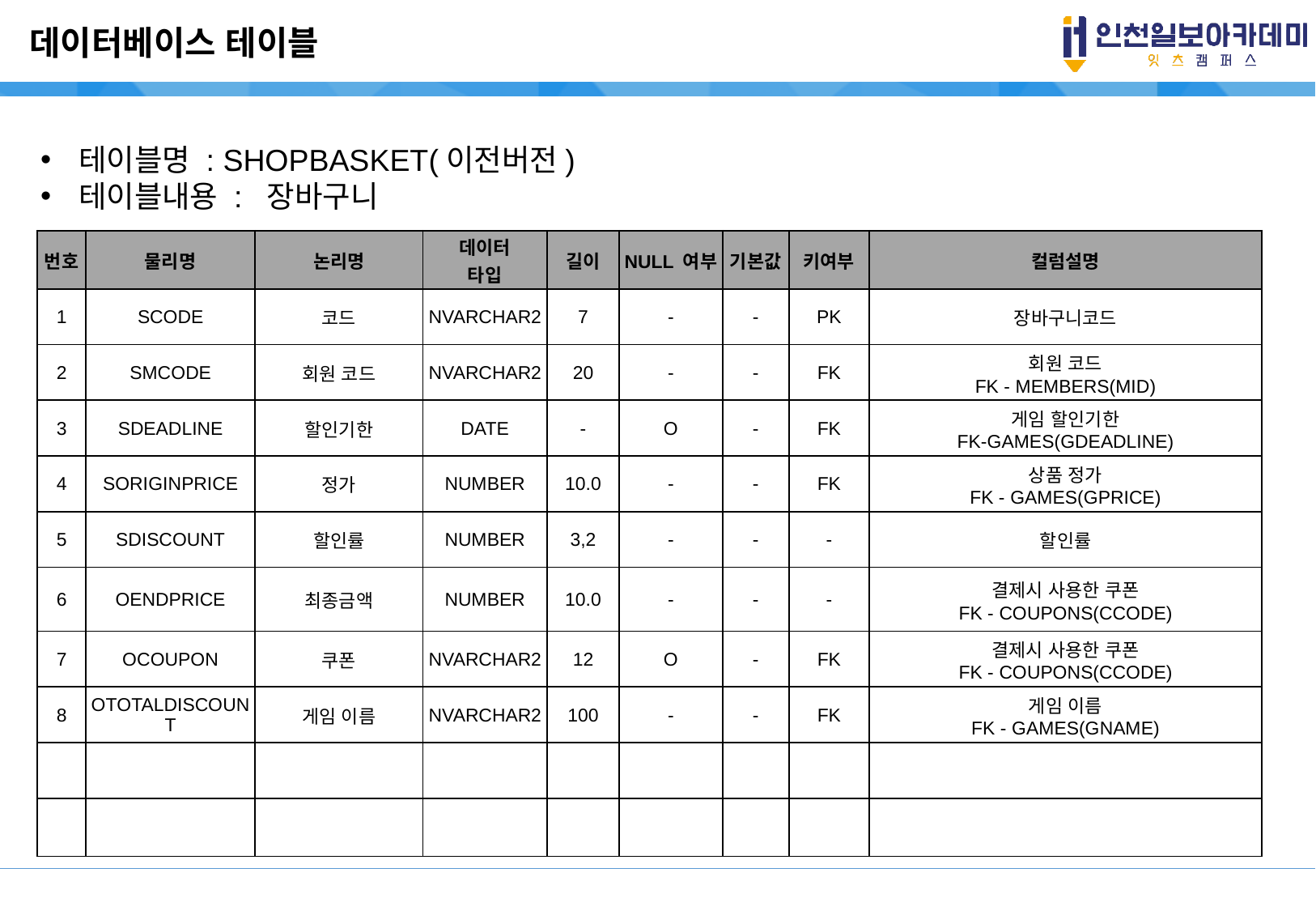

데이터베이스 테이블
테이블명 : SHOPBASKET(이전버전)
테이블내용 :  장바구니
| 번호 | 물리명 | 논리명 | 데이터 타입 | 길이 | NULL 여부 | 기본값 | 키여부 | 컬럼설명 |
| --- | --- | --- | --- | --- | --- | --- | --- | --- |
| 1 | SCODE | 코드 | NVARCHAR2 | 7 | - | - | PK | 장바구니코드 |
| 2 | SMCODE | 회원 코드 | NVARCHAR2 | 20 | - | - | FK | 회원 코드 FK - MEMBERS(MID) |
| 3 | SDEADLINE | 할인기한 | DATE | - | O | - | FK | 게임 할인기한 FK-GAMES(GDEADLINE) |
| 4 | SORIGINPRICE | 정가 | NUMBER | 10.0 | - | - | FK | 상품 정가 FK - GAMES(GPRICE) |
| 5 | SDISCOUNT | 할인률 | NUMBER | 3,2 | - | - | - | 할인률 |
| 6 | OENDPRICE | 최종금액 | NUMBER | 10.0 | - | - | - | 결제시 사용한 쿠폰 FK - COUPONS(CCODE) |
| 7 | OCOUPON | 쿠폰 | NVARCHAR2 | 12 | O | - | FK | 결제시 사용한 쿠폰 FK - COUPONS(CCODE) |
| 8 | OTOTALDISCOUNT | 게임 이름 | NVARCHAR2 | 100 | - | - | FK | 게임 이름 FK - GAMES(GNAME) |
|  |  |  |  |  |  |  |  |  |
|  |  |  |  |  |  |  |  |  |